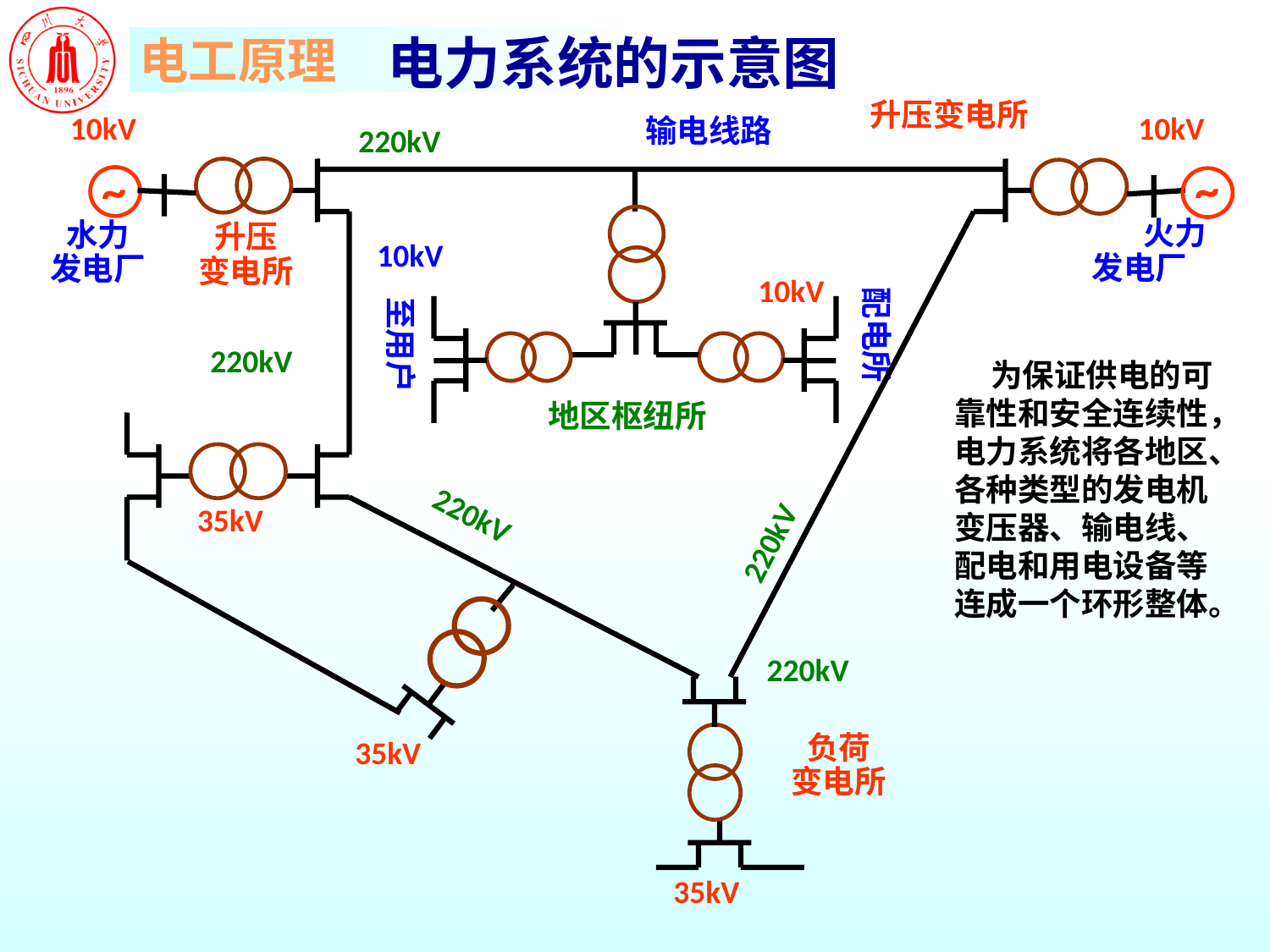

# 电力系统的示意图
升压变电所
10kV
10kV
输电线路
220kV
~

火力
发电厂
~

水力
发电厂

35kV

负荷
变电所
35kV

35kV

升压
变电所
10kV
10kV
配电所
至用户
220kV
    为保证供电的可靠性和安全连续性，电力系统将各地区、各种类型的发电机变压器、输电线、配电和用电设备等连成一个环形整体。
地区枢纽所
220kV
220kV
220kV